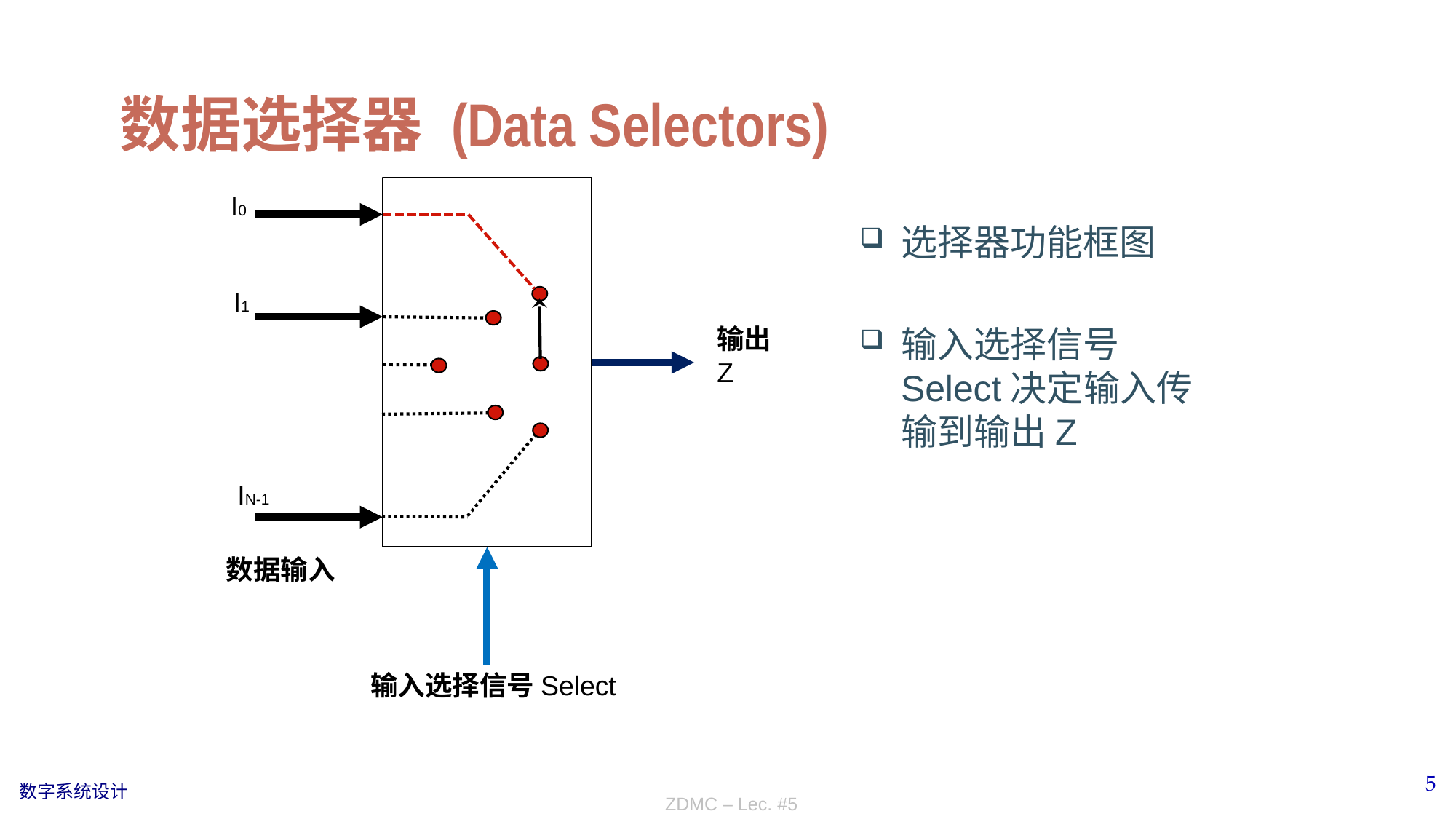

# 数据选择器 (Data Selectors)

I0
I1

输出
Z

IN-1
数据输入
输入选择信号Select
选择器功能框图

输入选择信号Select决定输入传输到输出Z
ZDMC – Lec. #5
5